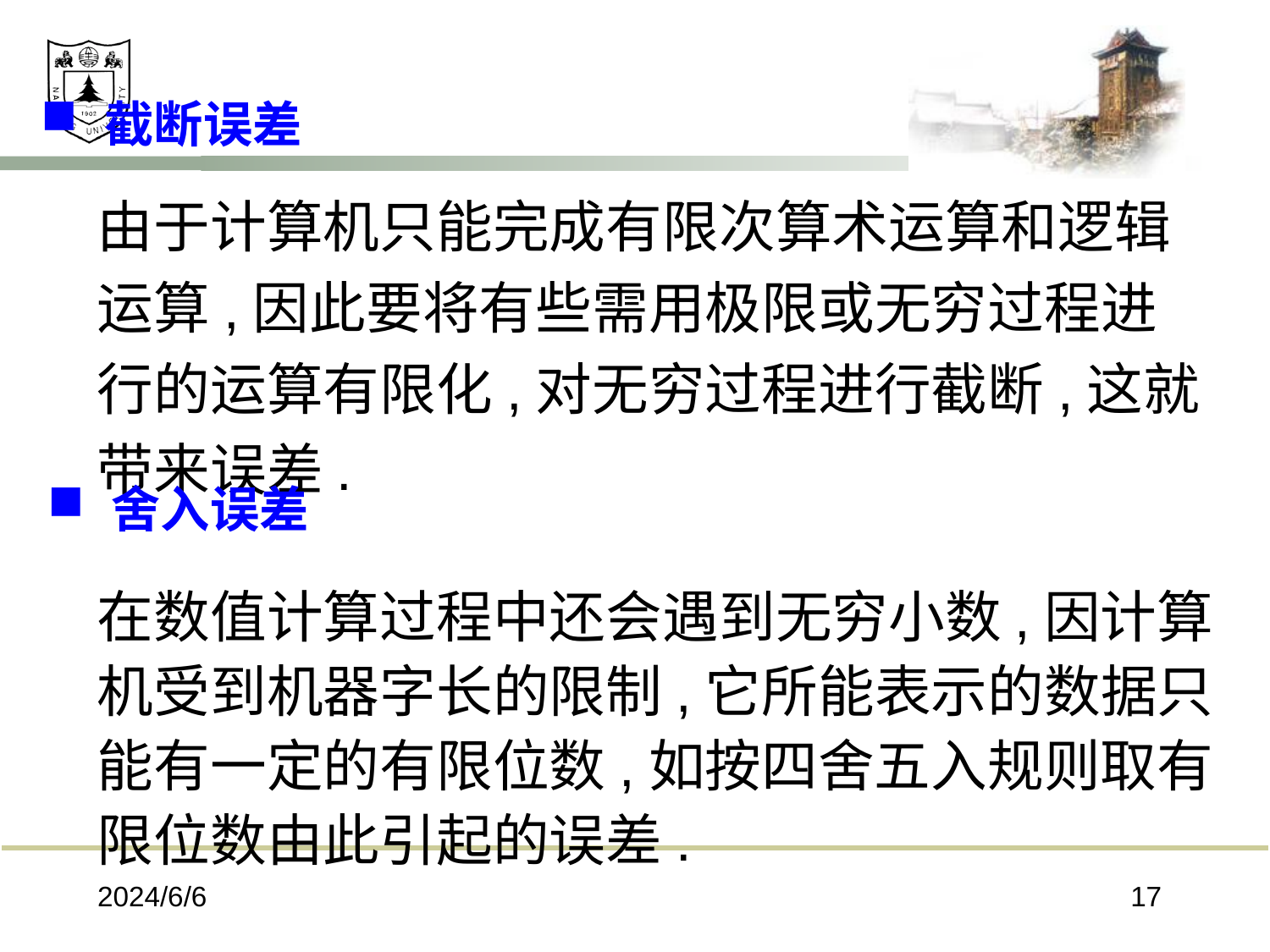

截断误差
由于计算机只能完成有限次算术运算和逻辑运算,因此要将有些需用极限或无穷过程进行的运算有限化,对无穷过程进行截断,这就带来误差.
舍入误差
在数值计算过程中还会遇到无穷小数,因计算机受到机器字长的限制,它所能表示的数据只能有一定的有限位数,如按四舍五入规则取有限位数由此引起的误差.
2024/6/6
17